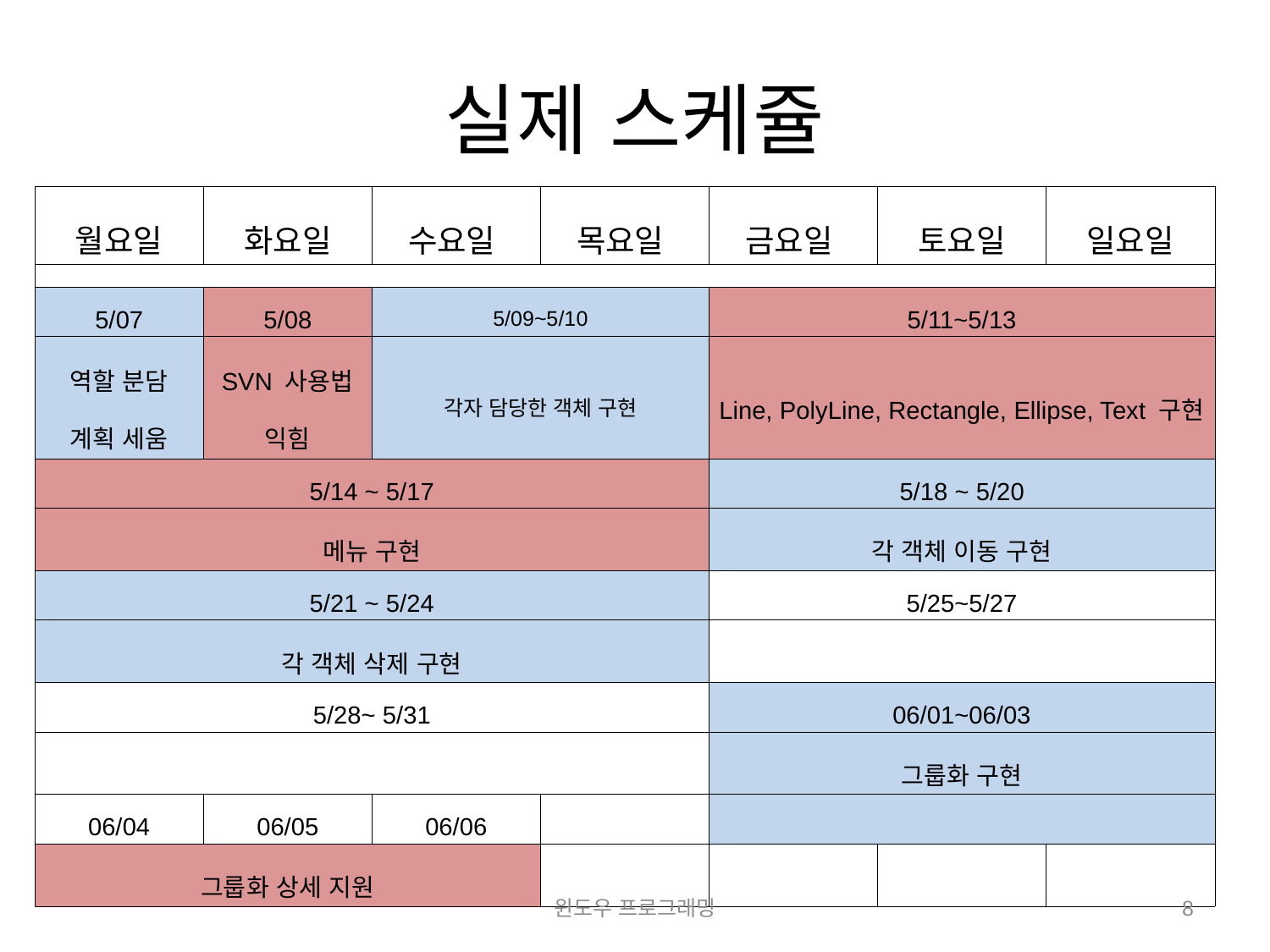

# 실제 스케쥴
| 월요일 | 화요일 | 수요일 | 목요일 | 금요일 | 토요일 | 일요일 |
| --- | --- | --- | --- | --- | --- | --- |
|  |  |  |  |  |  |  |
| 5/07 | 5/08 | 5/09~5/10 |  | 5/11~5/13 |  |  |
| 역할 분담 계획 세움 | SVN 사용법 익힘 | 각자 담당한 객체 구현 |  | Line, PolyLine, Rectangle, Ellipse, Text 구현 |  |  |
| 5/14 ~ 5/17 |  |  |  | 5/18 ~ 5/20 |  |  |
| 메뉴 구현 |  |  |  | 각 객체 이동 구현 |  |  |
| 5/21 ~ 5/24 |  |  |  | 5/25~5/27 |  |  |
| 각 객체 삭제 구현 |  |  |  |  |  |  |
| 5/28~ 5/31 |  |  |  | 06/01~06/03 |  |  |
|  |  |  |  | 그룹화 구현 |  |  |
| 06/04 | 06/05 | 06/06 |  |  |  |  |
| 그룹화 상세 지원 |  |  |  |  |  |  |
윈도우 프로그래밍
8